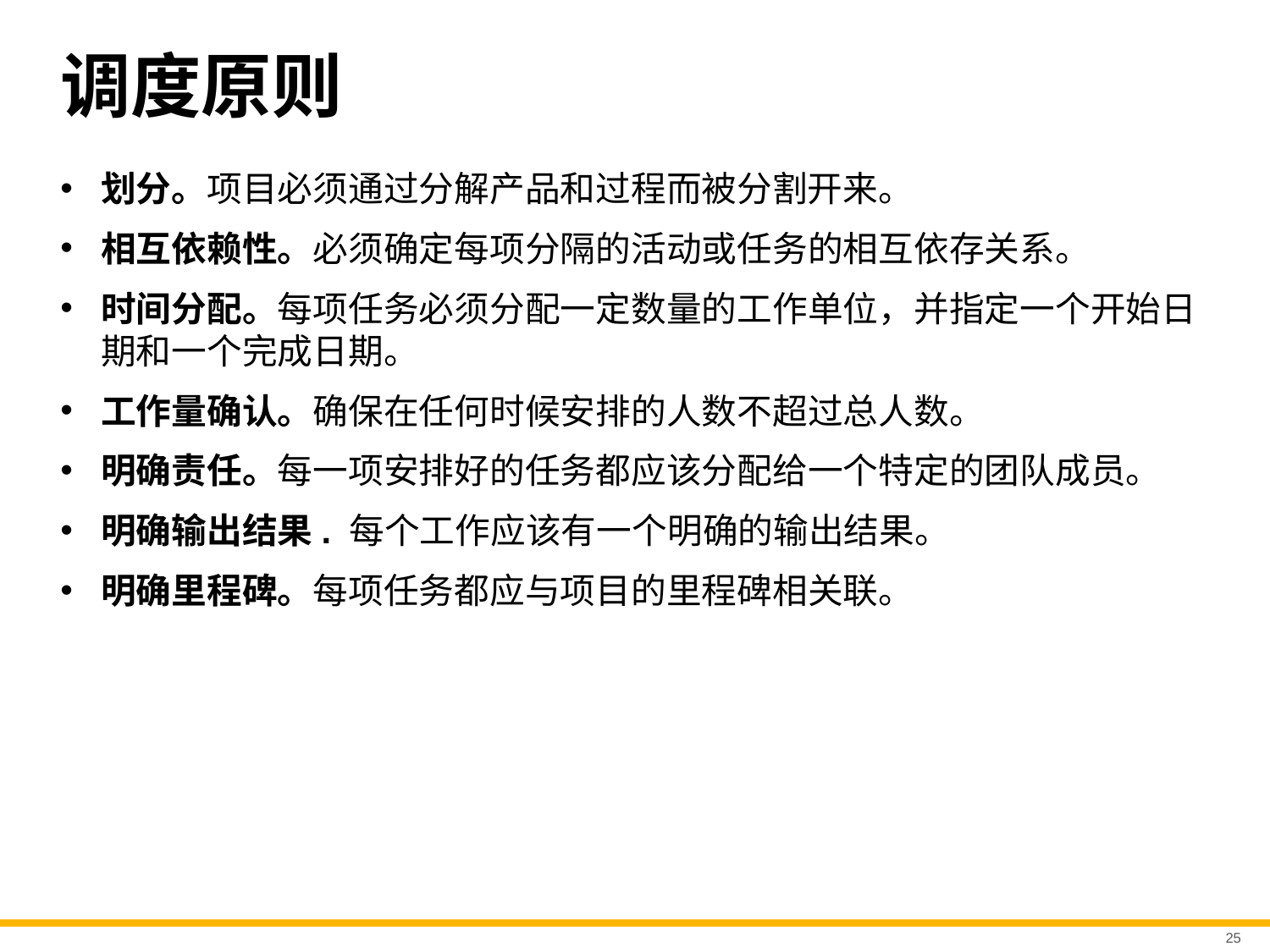

# 调度原则
划分。项目必须通过分解产品和过程而被分割开来。
相互依赖性。必须确定每项分隔的活动或任务的相互依存关系。
时间分配。每项任务必须分配一定数量的工作单位，并指定一个开始日期和一个完成日期。
工作量确认。确保在任何时候安排的人数不超过总人数。
明确责任。每一项安排好的任务都应该分配给一个特定的团队成员。
明确输出结果. 每个工作应该有一个明确的输出结果。
明确里程碑。每项任务都应与项目的里程碑相关联。
25